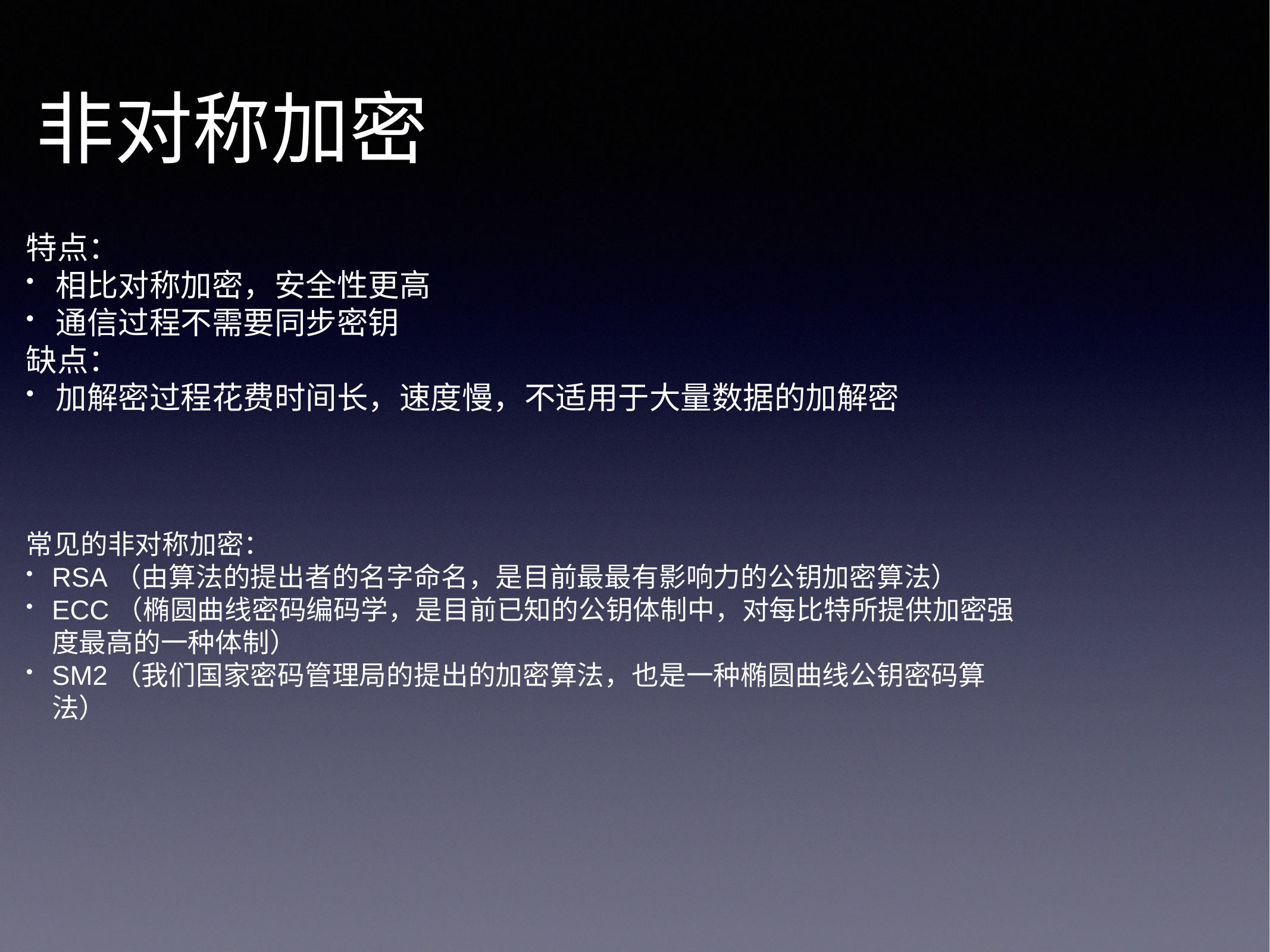

# 非对称加密
特点：
相比对称加密，安全性更高
通信过程不需要同步密钥
缺点：
加解密过程花费时间长，速度慢，不适用于大量数据的加解密

常见的非对称加密：
RSA（由算法的提出者的名字命名，是目前最最有影响力的公钥加密算法）
ECC（椭圆曲线密码编码学，是目前已知的公钥体制中，对每比特所提供加密强度最高的一种体制）
SM2（我们国家密码管理局的提出的加密算法，也是一种椭圆曲线公钥密码算法）